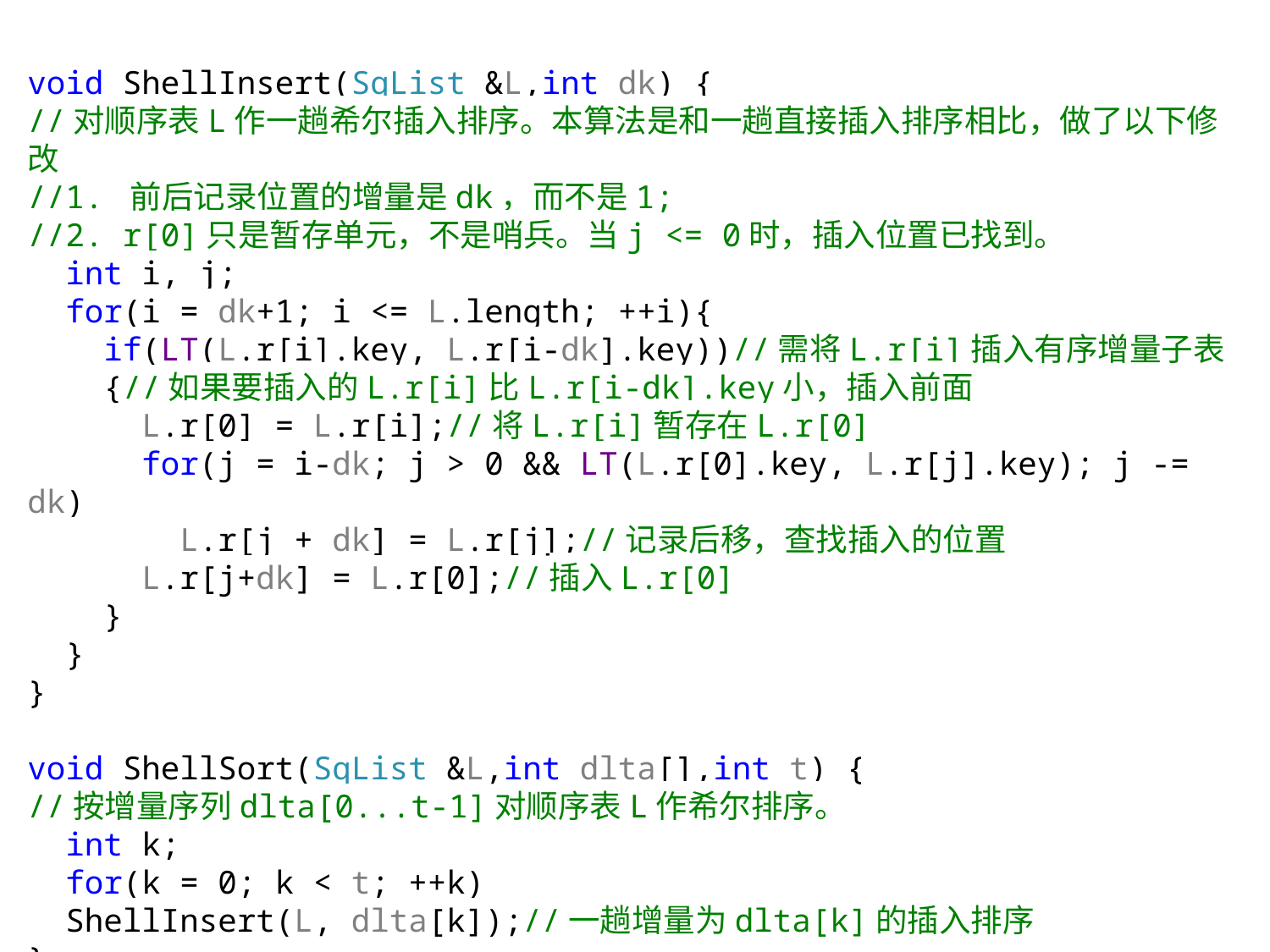

void ShellInsert(SqList &L,int dk) {
//对顺序表L作一趟希尔插入排序。本算法是和一趟直接插入排序相比，做了以下修改
//1. 前后记录位置的增量是dk，而不是1;
//2. r[0]只是暂存单元，不是哨兵。当j <= 0时，插入位置已找到。
  int i, j;
  for(i = dk+1; i <= L.length; ++i){
    if(LT(L.r[i].key, L.r[i-dk].key))//需将L.r[i]插入有序增量子表
    {//如果要插入的L.r[i]比L.r[i-dk].key小，插入前面
      L.r[0] = L.r[i];//将L.r[i]暂存在L.r[0]
      for(j = i-dk; j > 0 && LT(L.r[0].key, L.r[j].key); j -= dk)
        L.r[j + dk] = L.r[j];//记录后移，查找插入的位置
      L.r[j+dk] = L.r[0];//插入L.r[0]
    }
  }
}

void ShellSort(SqList &L,int dlta[],int t) {
//按增量序列dlta[0...t-1]对顺序表L作希尔排序。
  int k;
  for(k = 0; k < t; ++k)
  ShellInsert(L, dlta[k]);//一趟增量为dlta[k]的插入排序
}